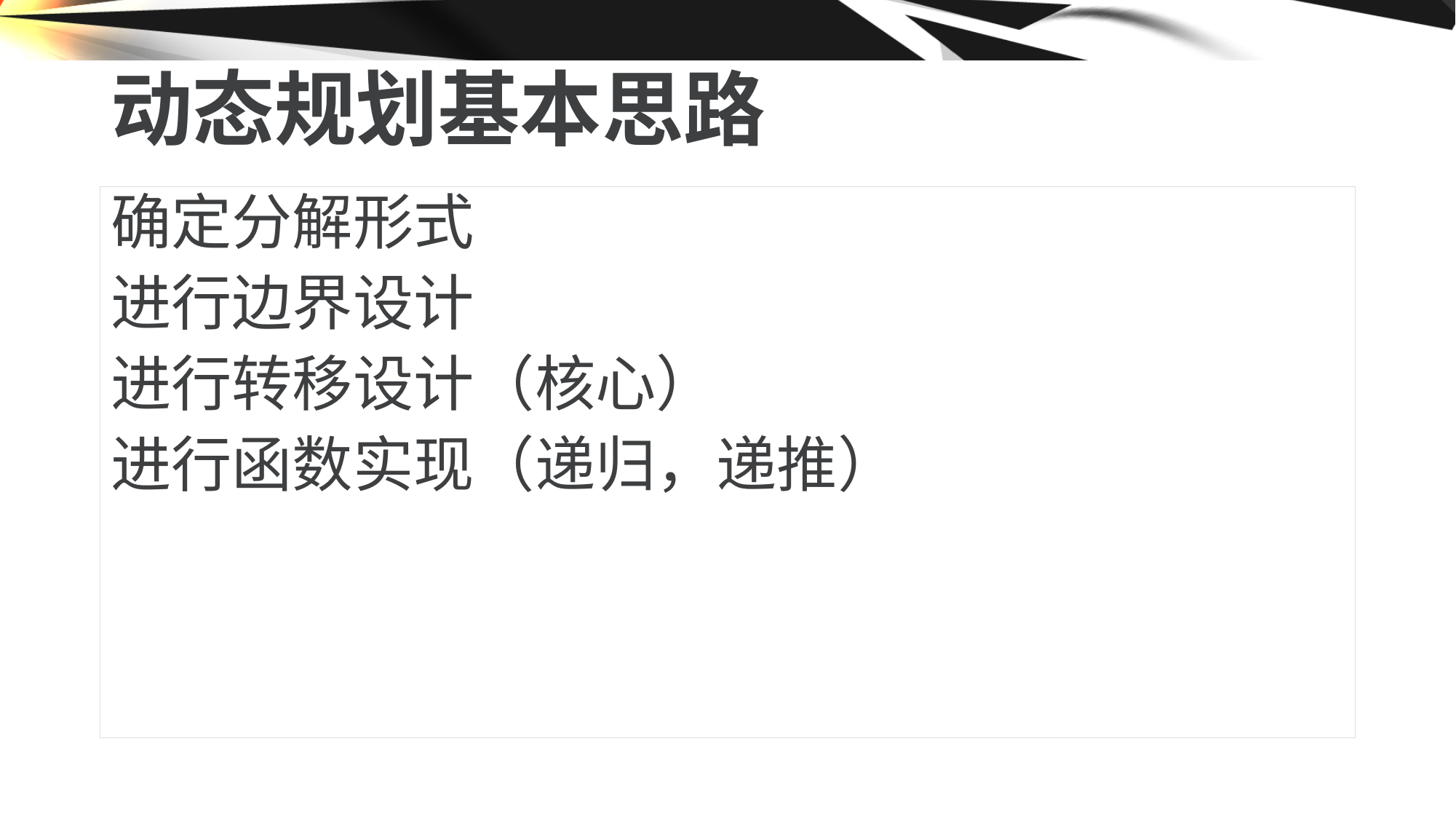

# 动态规划基本思路
确定分解形式
进行边界设计
进行转移设计（核心）
进行函数实现（递归，递推）